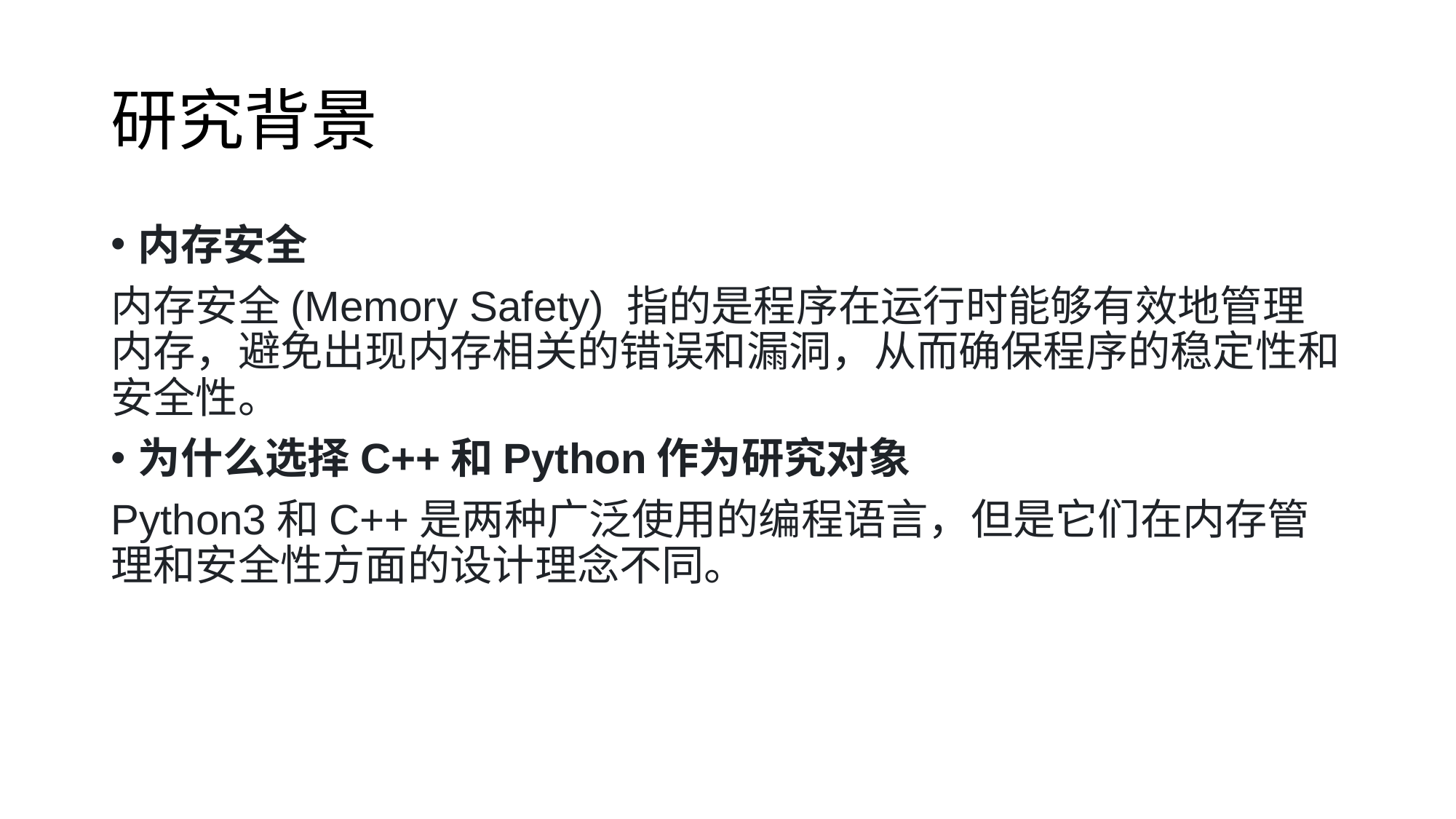

# 研究背景
内存安全
内存安全(Memory Safety) 指的是程序在运行时能够有效地管理内存，避免出现内存相关的错误和漏洞，从而确保程序的稳定性和安全性。
为什么选择C++和Python作为研究对象
Python3和C++是两种广泛使用的编程语言，但是它们在内存管理和安全性方面的设计理念不同。